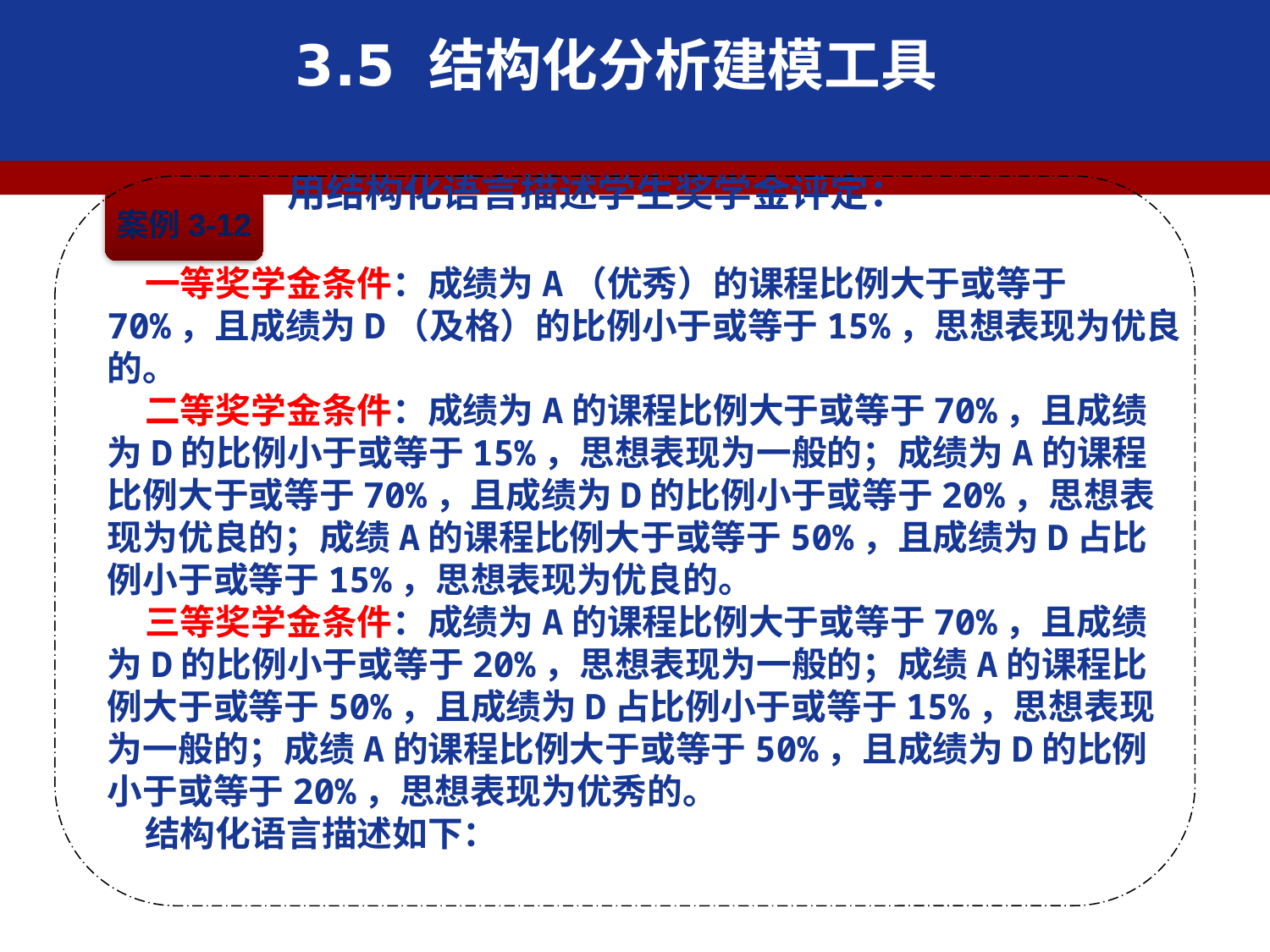

3.5 结构化分析建模工具

               用结构化语言描述学生奖学金评定：

一等奖学金条件：成绩为A（优秀）的课程比例大于或等于70%，且成绩为D（及格）的比例小于或等于15%，思想表现为优良的。
二等奖学金条件：成绩为A的课程比例大于或等于70%，且成绩为D的比例小于或等于15%，思想表现为一般的；成绩为A的课程比例大于或等于70%，且成绩为D的比例小于或等于20%，思想表现为优良的；成绩A的课程比例大于或等于50%，且成绩为D占比例小于或等于15%，思想表现为优良的。
三等奖学金条件：成绩为A的课程比例大于或等于70%，且成绩为D的比例小于或等于20%，思想表现为一般的；成绩A的课程比例大于或等于50%，且成绩为D占比例小于或等于15%，思想表现为一般的；成绩A的课程比例大于或等于50%，且成绩为D的比例小于或等于20%，思想表现为优秀的。
结构化语言描述如下：

案例3-12